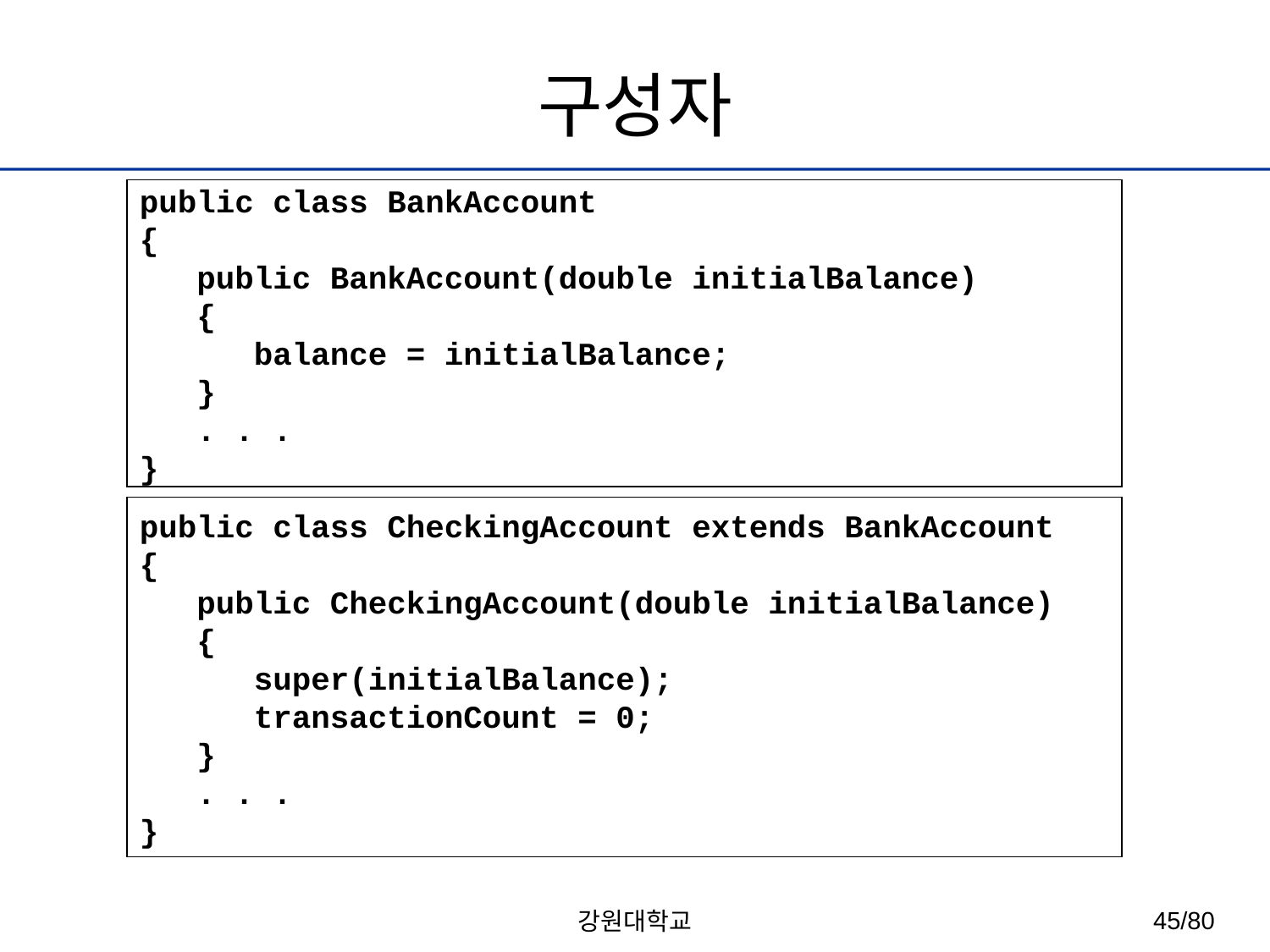

# 구성자

public class BankAccount
{
   public BankAccount(double initialBalance)
   {
      balance = initialBalance;
   }
   . . .
}
public class CheckingAccount extends BankAccount
{
   public CheckingAccount(double initialBalance)
   {
      super(initialBalance);
      transactionCount = 0;
   }
   . . .
}
강원대학교